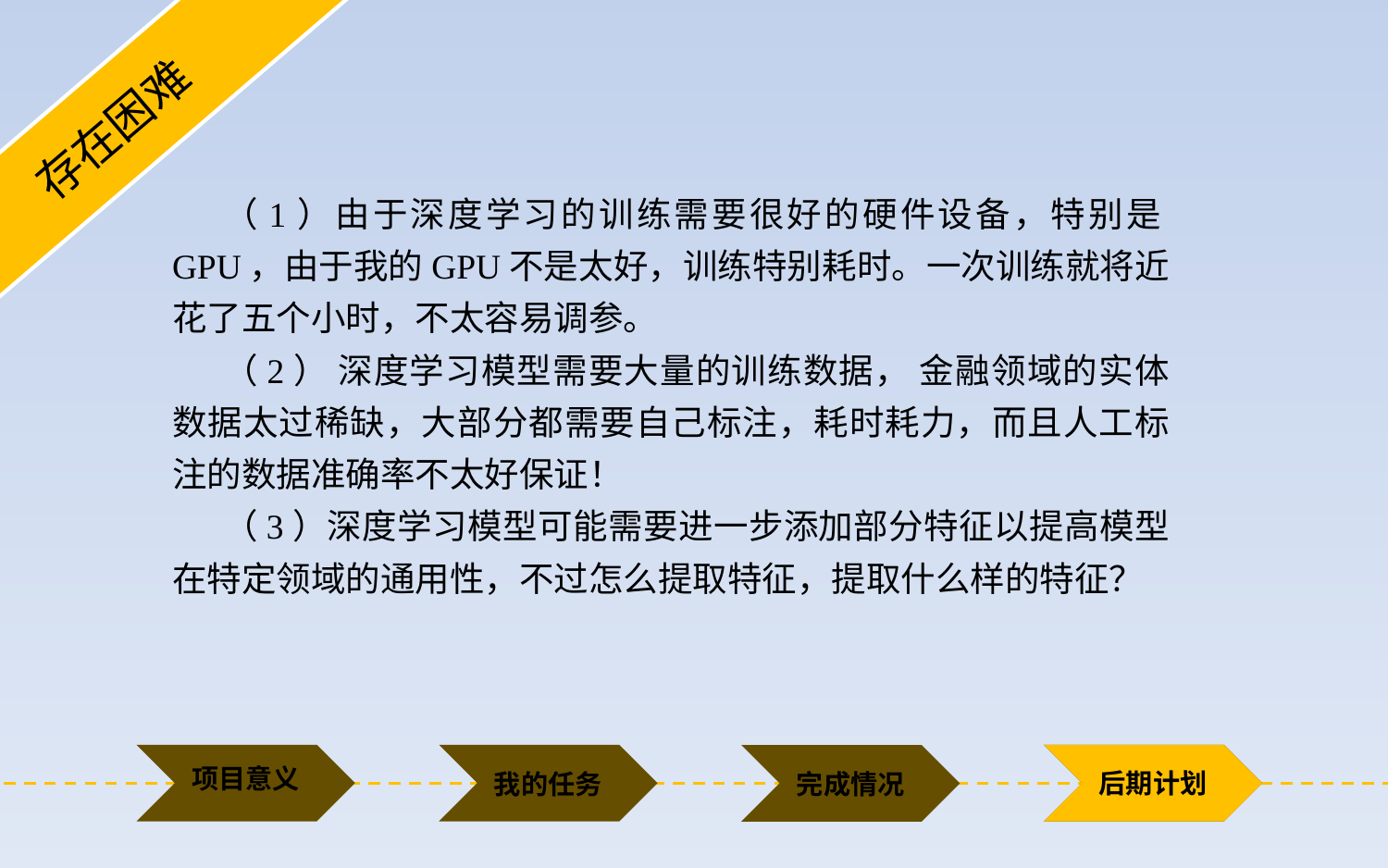

存在困难
（1）由于深度学习的训练需要很好的硬件设备，特别是GPU，由于我的GPU不是太好，训练特别耗时。一次训练就将近花了五个小时，不太容易调参。
（2） 深度学习模型需要大量的训练数据， 金融领域的实体数据太过稀缺，大部分都需要自己标注，耗时耗力，而且人工标注的数据准确率不太好保证！
（3）深度学习模型可能需要进一步添加部分特征以提高模型在特定领域的通用性，不过怎么提取特征，提取什么样的特征？

项目意义
后期计划
我的任务
完成情况